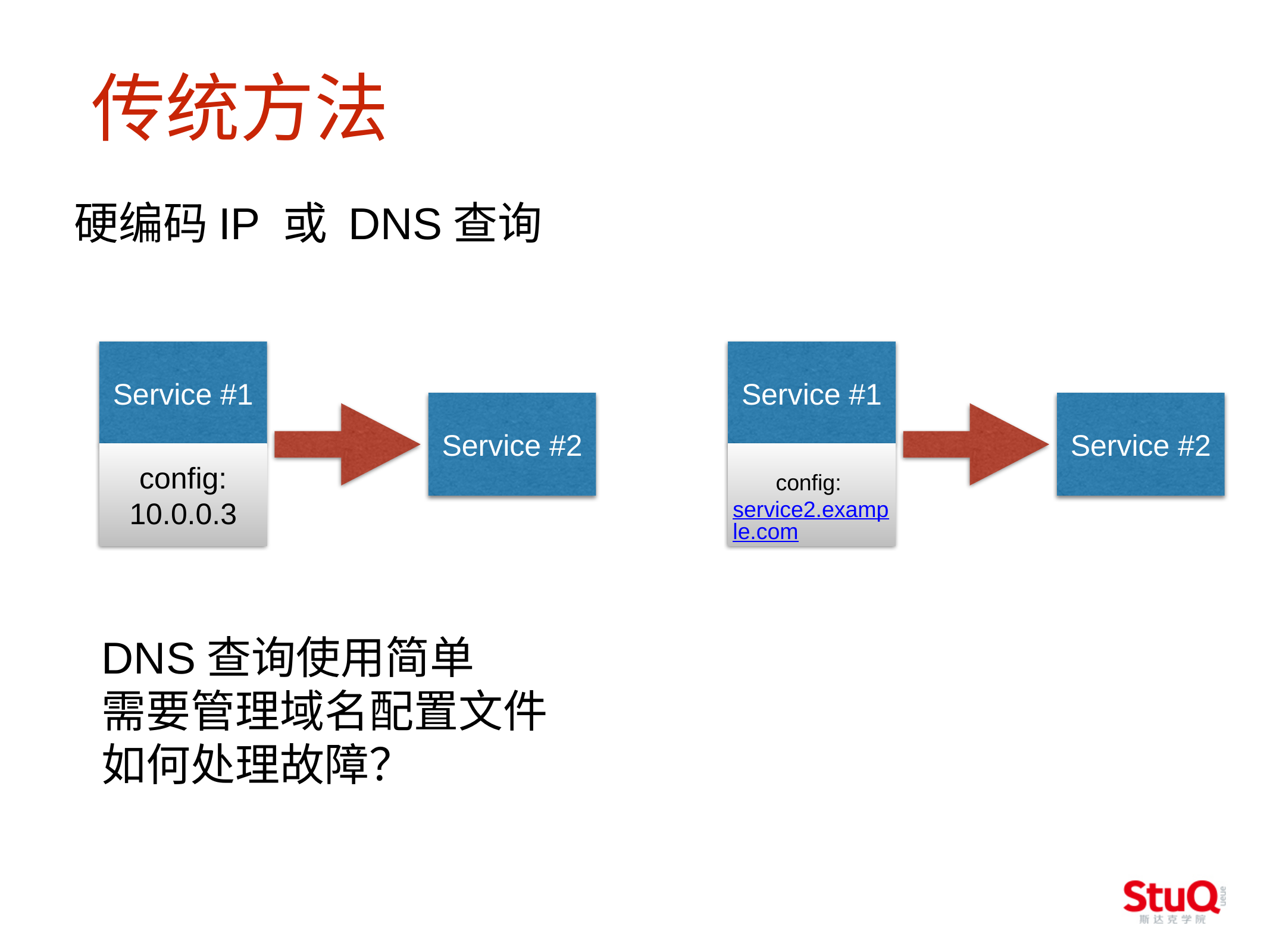

传统方法
硬编码IP 或 DNS查询
Service #1
Service #1
Service #2
Service #2

config: 10.0.0.3
config: service2.example.com
DNS查询使用简单
需要管理域名配置文件
如何处理故障？